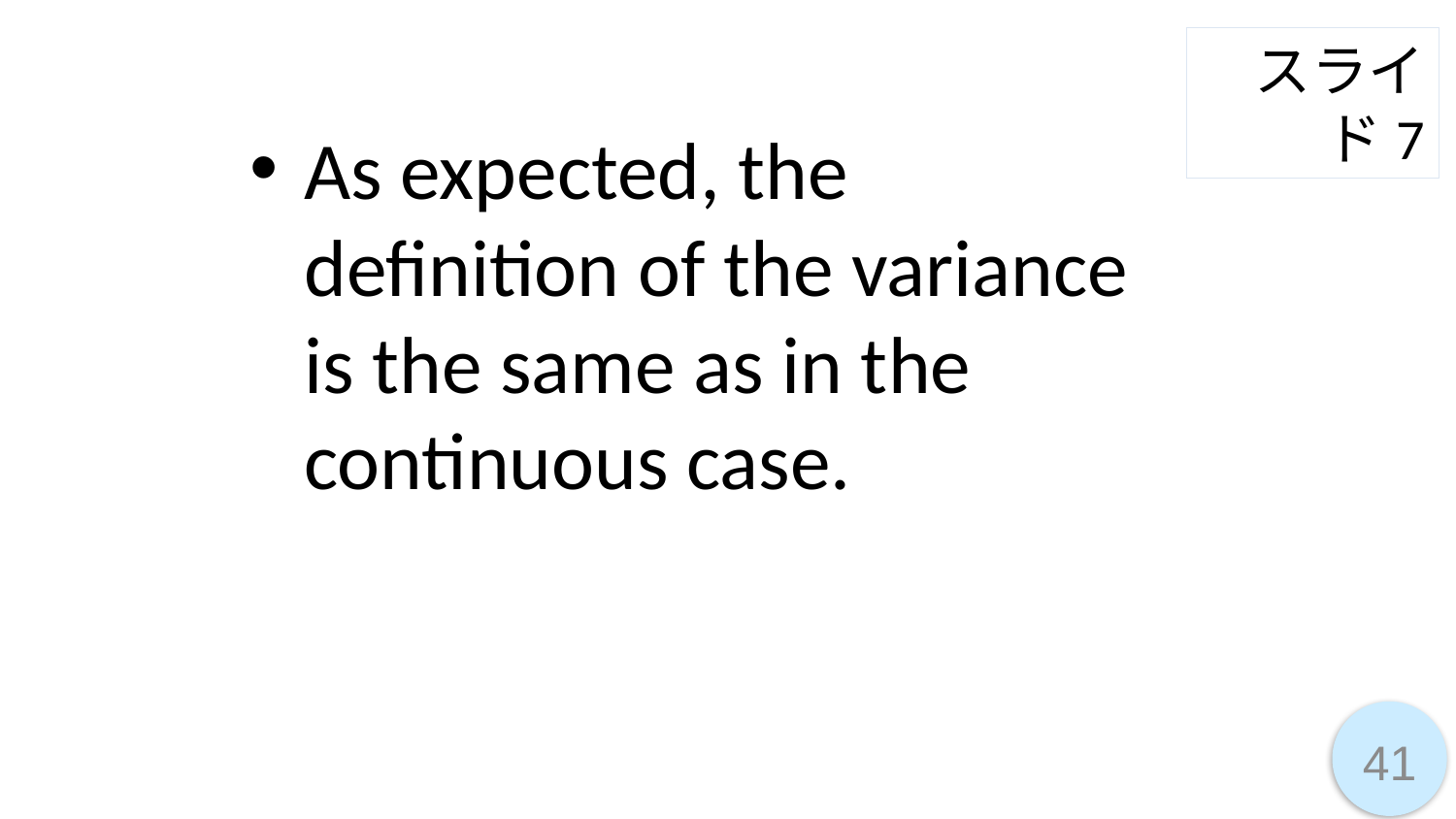

スライド7
As expected, the definition of the variance is the same as in the continuous case.
41